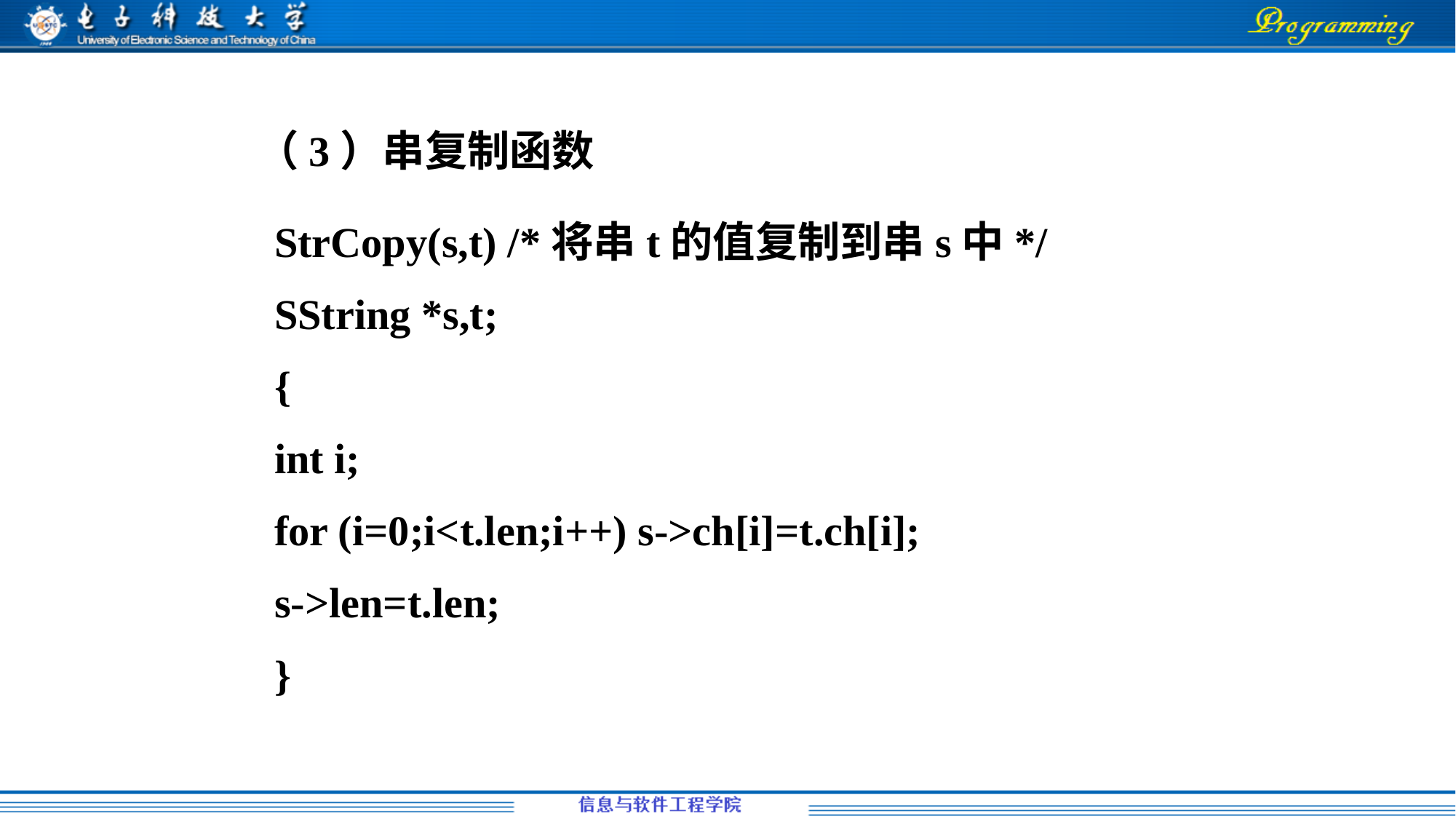

（3）串复制函数
StrCopy(s,t) /*将串t的值复制到串s中*/
SString *s,t;
{
int i;
for (i=0;i<t.len;i++) s->ch[i]=t.ch[i];
s->len=t.len;
}